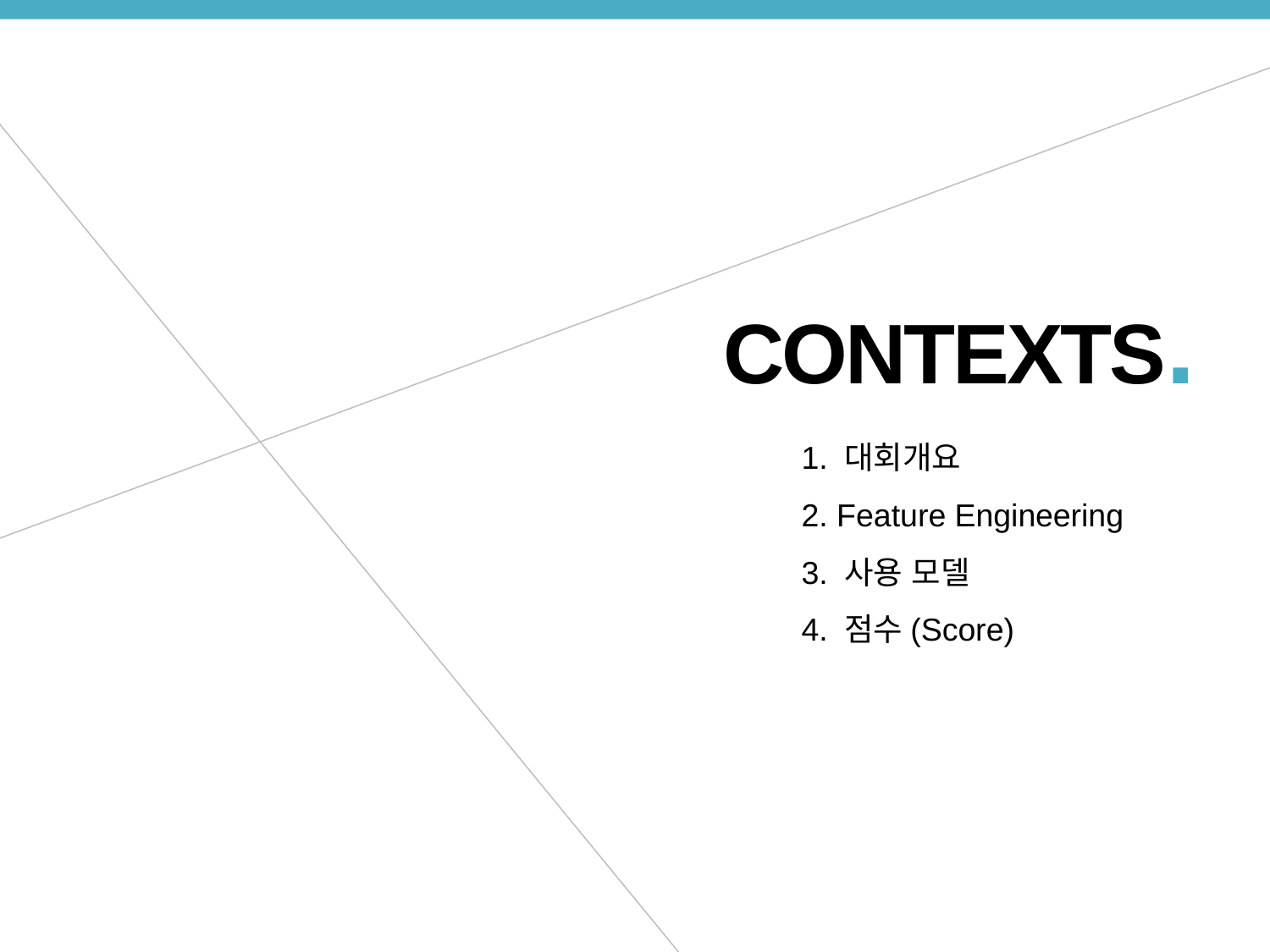

CONTEXTS.

1. 대회개요
2. Feature Engineering
3. 사용 모델
4. 점수(Score)